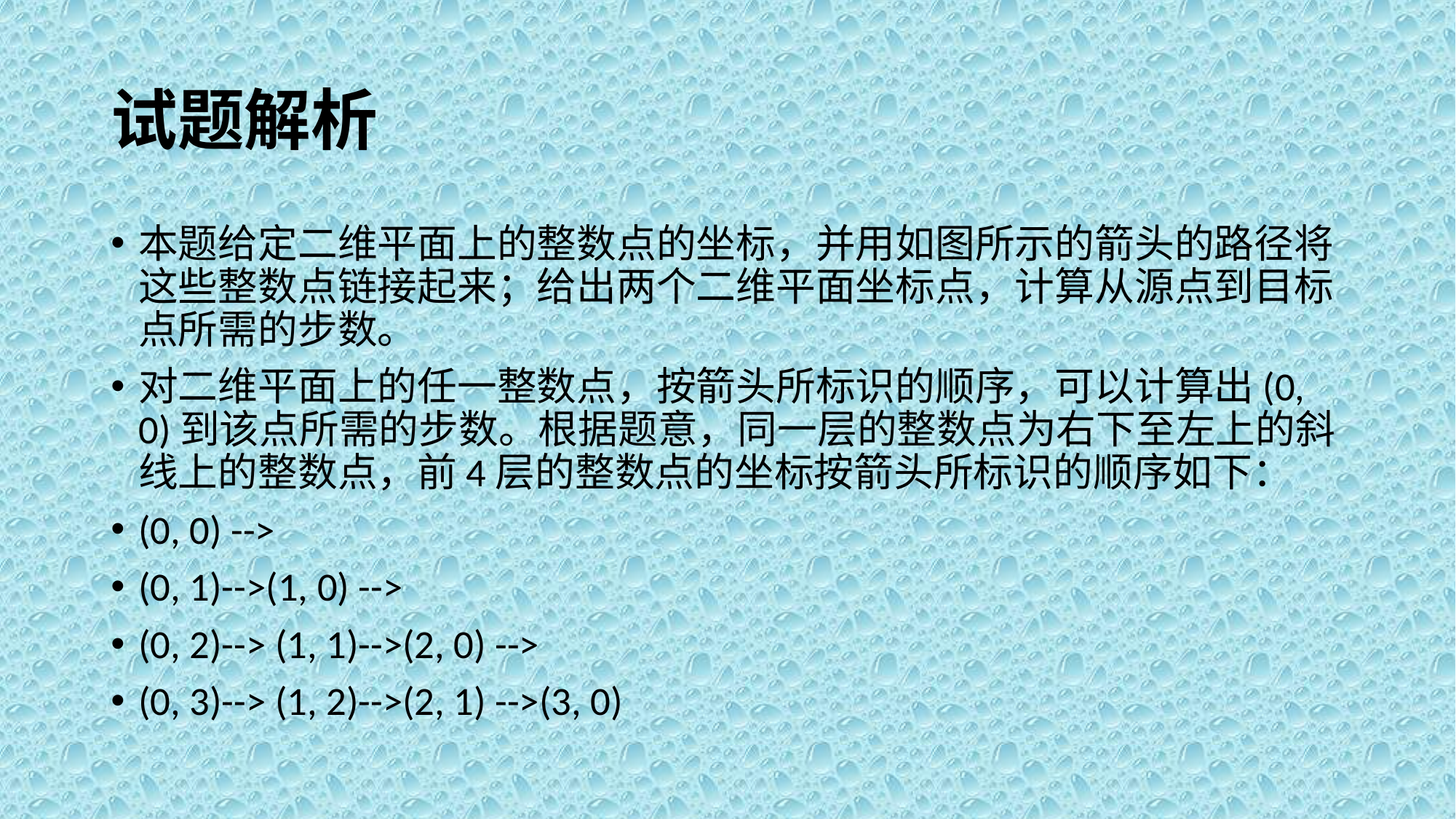

# 试题解析
本题给定二维平面上的整数点的坐标，并用如图所示的箭头的路径将这些整数点链接起来；给出两个二维平面坐标点，计算从源点到目标点所需的步数。
对二维平面上的任一整数点，按箭头所标识的顺序，可以计算出(0, 0)到该点所需的步数。根据题意，同一层的整数点为右下至左上的斜线上的整数点，前4层的整数点的坐标按箭头所标识的顺序如下：
(0, 0) -->
(0, 1)-->(1, 0) -->
(0, 2)--> (1, 1)-->(2, 0) -->
(0, 3)--> (1, 2)-->(2, 1) -->(3, 0)